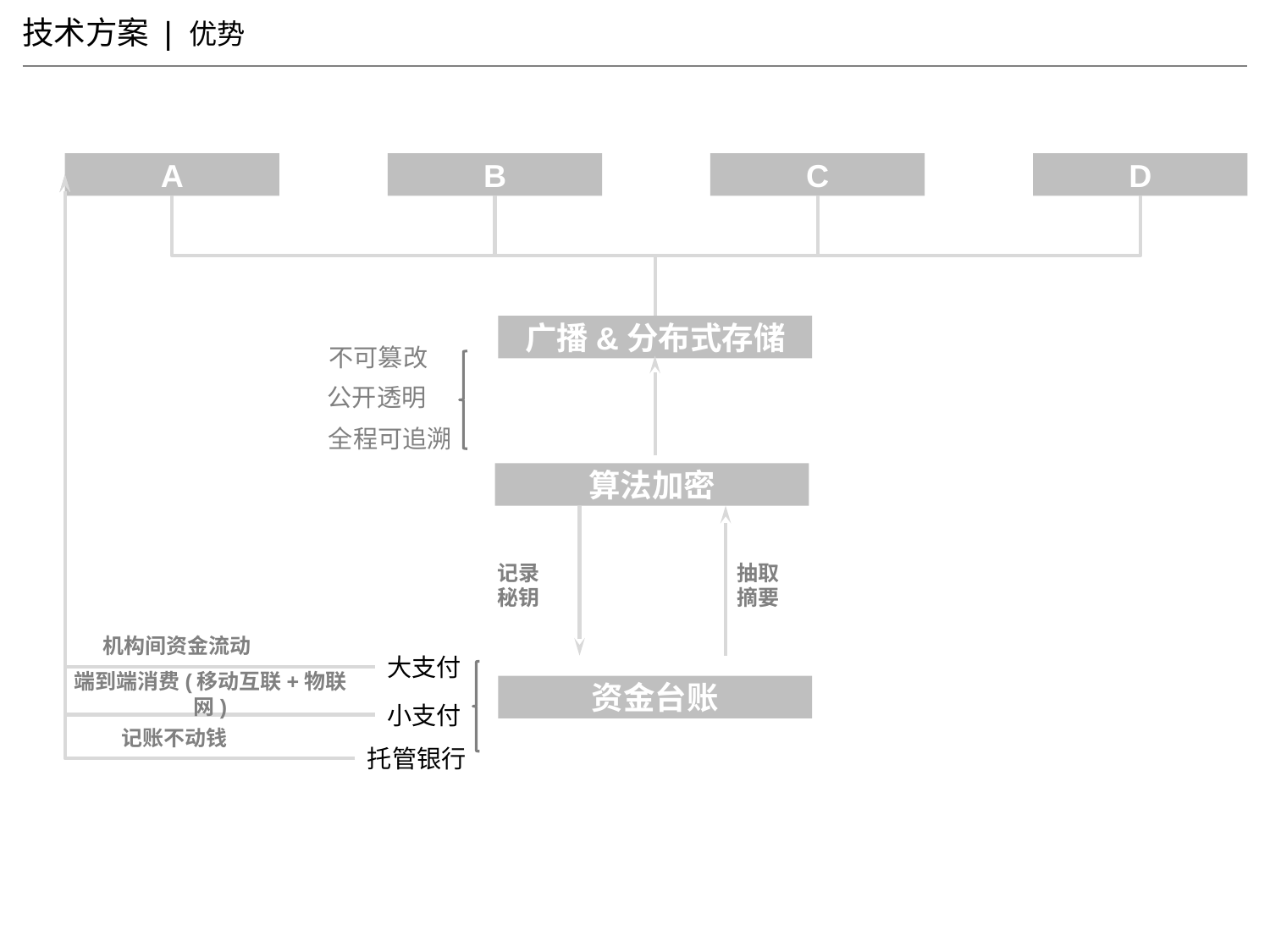

技术方案 | 优势
D
C
B
A
广播&分布式存储
不可篡改

公开透明
全程可追溯
记录秘钥
抽取
摘要
机构间资金流动
大支付

端到端消费(移动互联+物联网)
资金台账
小支付
记账不动钱
托管银行
算法加密